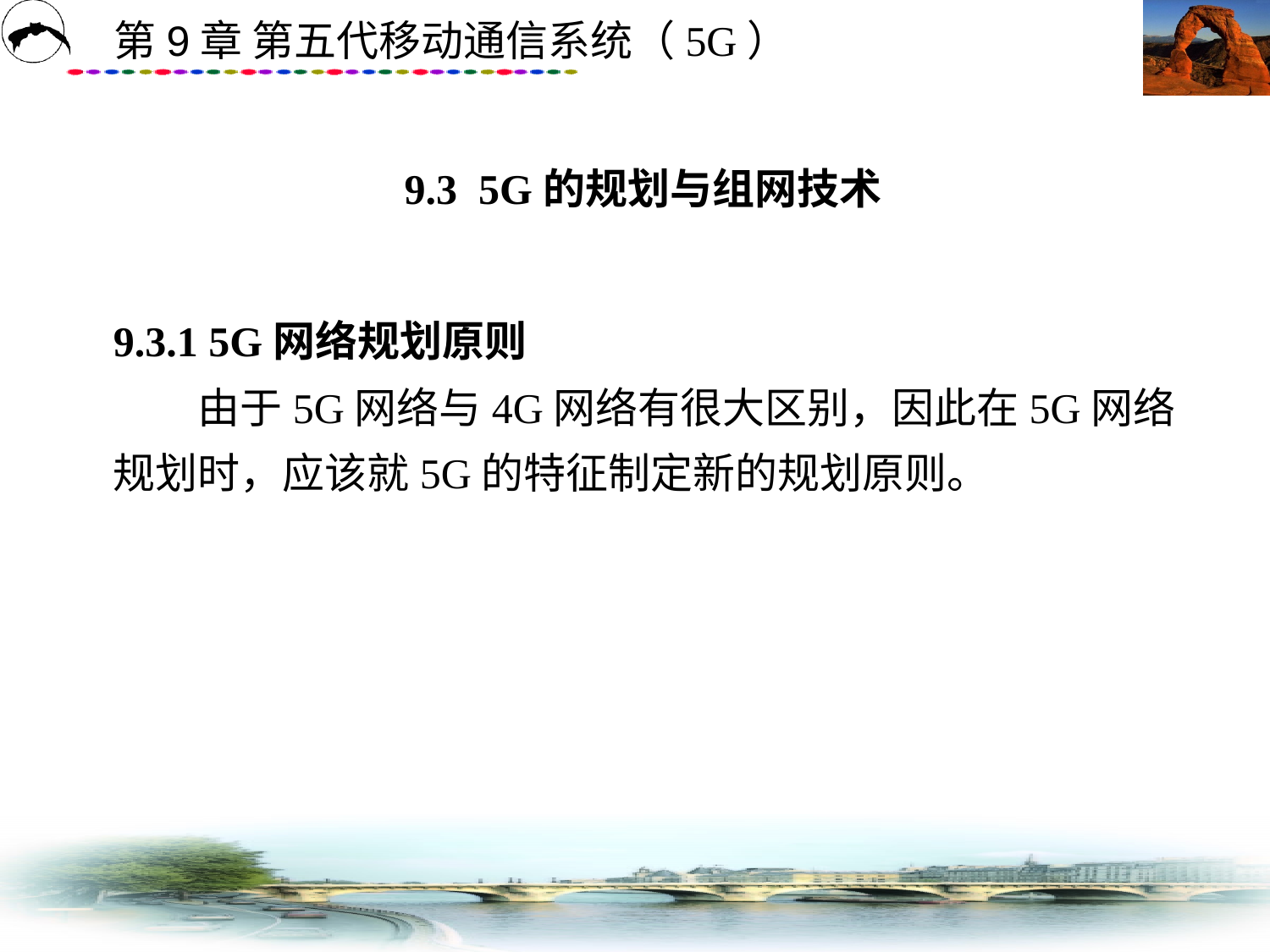

# 9.3  5G的规划与组网技术
9.3.1 5G网络规划原则
　　由于5G网络与4G网络有很大区别，因此在5G网络规划时，应该就5G的特征制定新的规划原则。